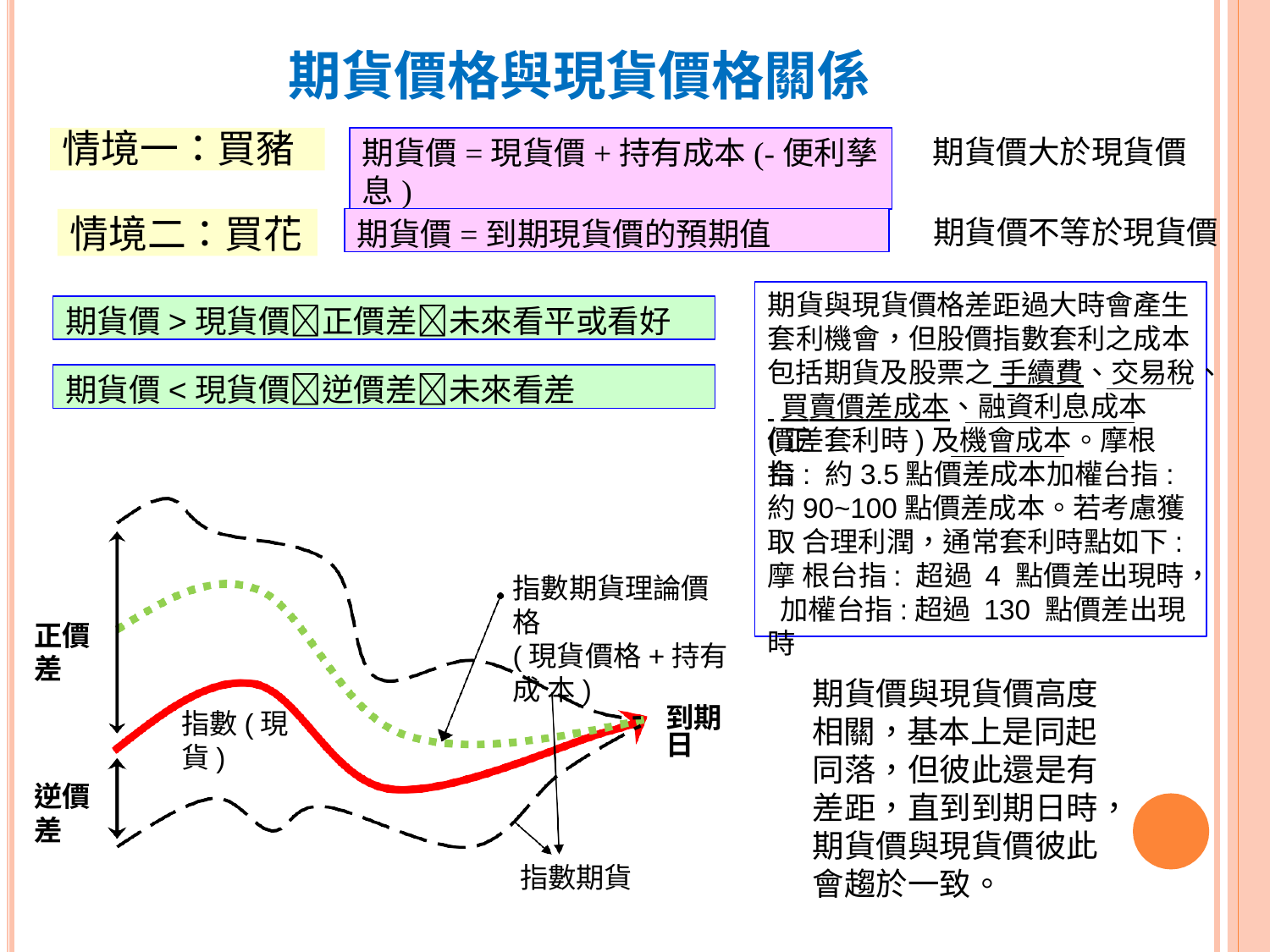

# 期貨價格與現貨價格關係
情境一：買豬
期貨價=現貨價+持有成本(-便利孳息)
期貨價大於現貨價
期貨價=到期現貨價的預期值
情境二：買花
期貨價不等於現貨價

期貨與現貨價格差距過大時會產生 套利機會，但股價指數套利之成本
期貨價>現貨價→正價差→未來看平或看好
包括期貨及股票之 手續費、交易稅、
期貨價<現貨價→逆價差→未來看差
 買賣價差成本、融資利息成本(正

價差套利時)及機會成本。摩根台

指: 約3.5點價差成本加權台指:  約90~100點價差成本。若考慮獲取 合理利潤，通常套利時點如下:摩 根台指: 超過 4 點價差出現時，  加權台指:超過 130 點價差出現時

指數期貨理論價 格
(現貨價格+持有成 本)
到期日
正價 差
期貨價與現貨價高度 相關，基本上是同起 同落，但彼此還是有 差距，直到到期日時， 期貨價與現貨價彼此 會趨於一致。
指數(現貨)
逆價 差
指數期貨